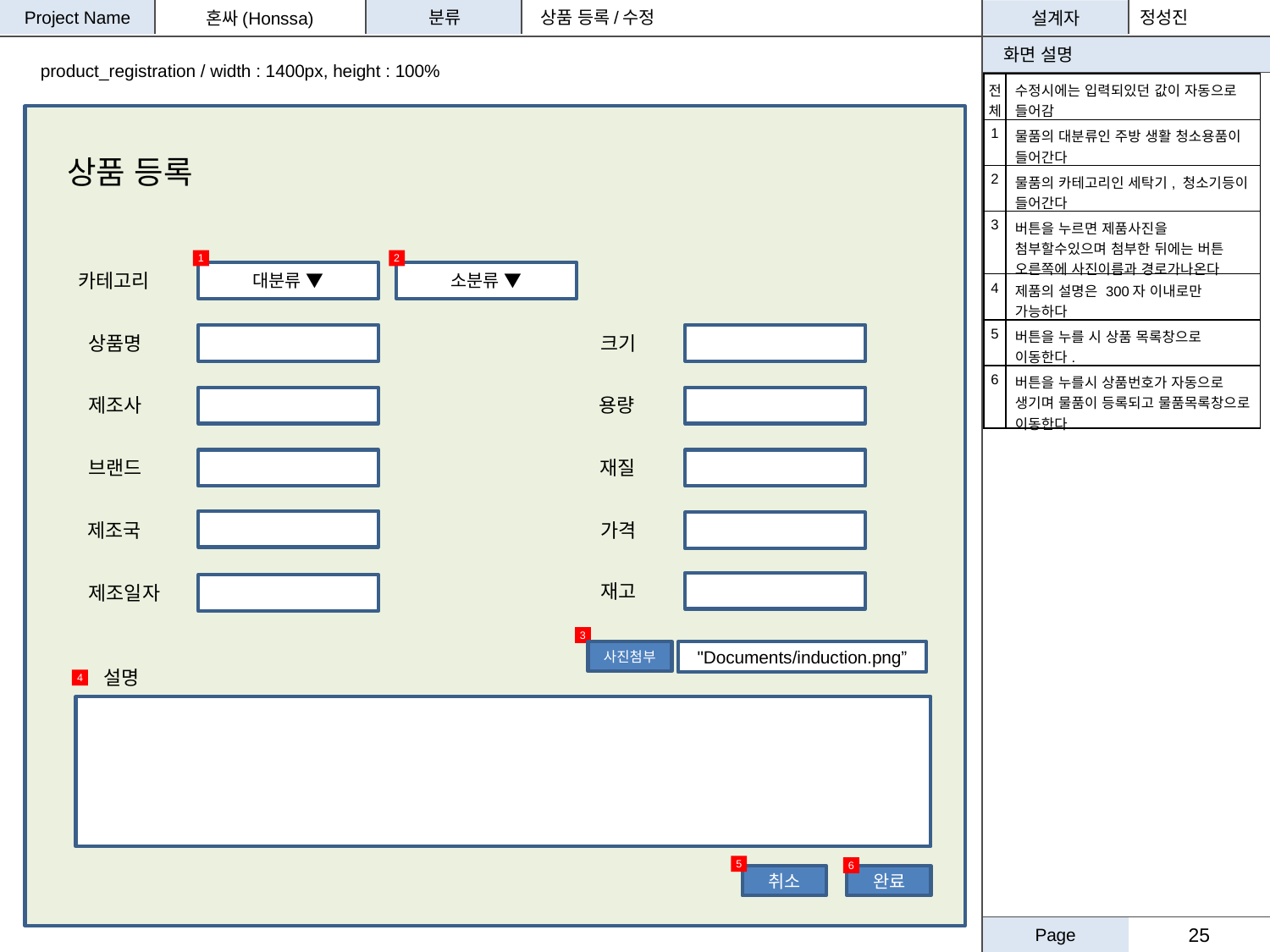

상품 등록/수정
정성진
product_registration / width : 1400px, height : 100%
| 전체 | 수정시에는 입력되있던 값이 자동으로 들어감 |
| --- | --- |
| 1 | 물품의 대분류인 주방 생활 청소용품이 들어간다 |
| 2 | 물품의 카테고리인 세탁기, 청소기등이 들어간다 |
| 3 | 버튼을 누르면 제품사진을 첨부할수있으며 첨부한 뒤에는 버튼 오른쪽에 사진이름과 경로가나온다 |
| 4 | 제품의 설명은 300자 이내로만 가능하다 |
| 5 | 버튼을 누를 시 상품 목록창으로 이동한다. |
| 6 | 버튼을 누를시 상품번호가 자동으로 생기며 물품이 등록되고 물품목록창으로 이동한다 |

상품 등록
1
2
카테고리
대분류 ▼
소분류 ▼
상품명

크기

제조사

용량

브랜드

재질

제조국
가격

재고

제조일자

3
사진첨부
"Documents/induction.png”
설명
4

5
6
취소
완료